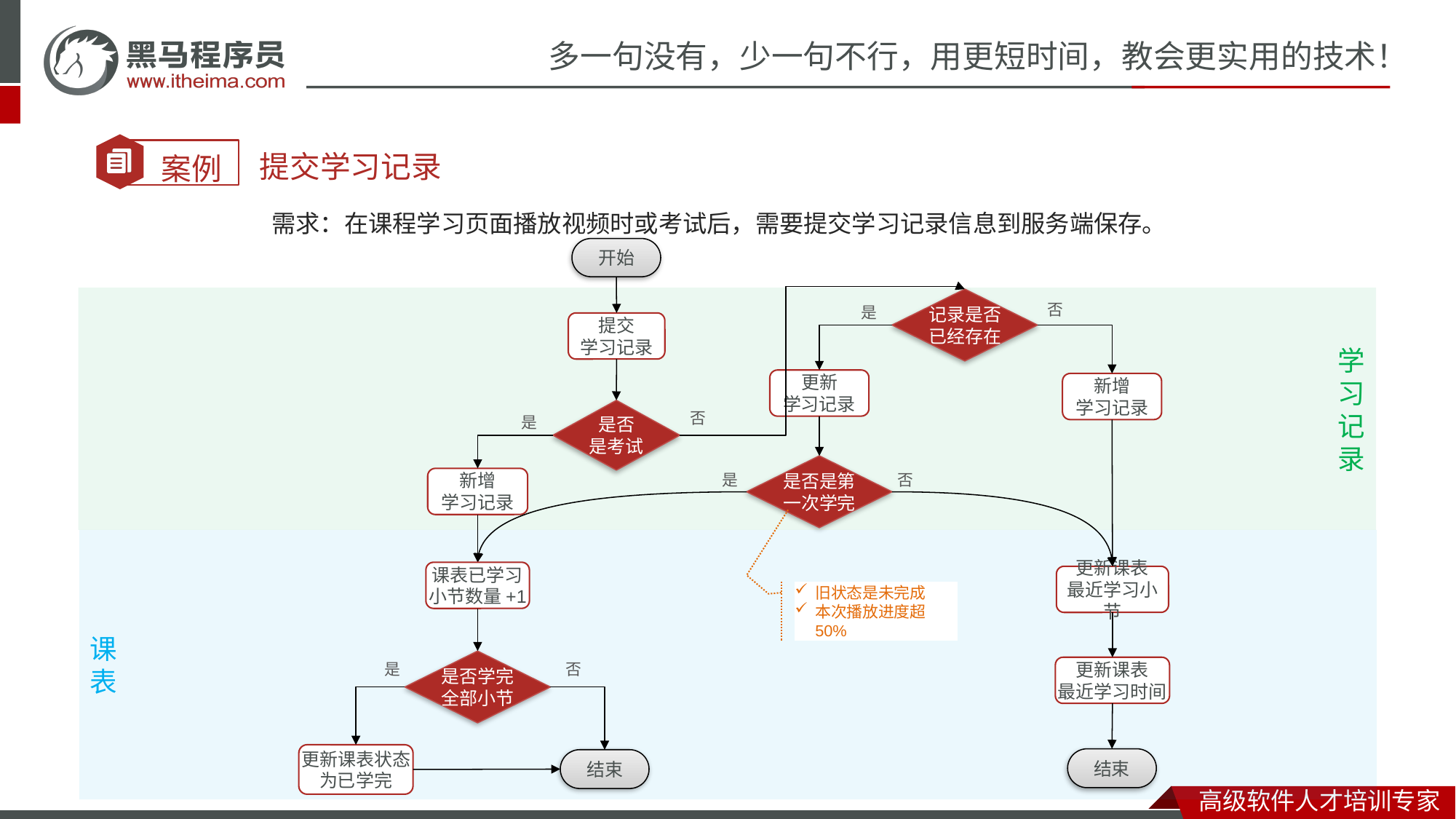

提交学习记录
需求：在课程学习页面播放视频时或考试后，需要提交学习记录信息到服务端保存。
开始
学
习
记
录
记录是否已经存在
否
| 参数名 | 类型 | 说明 |
| --- | --- | --- |
| lessonId | Long | 课表id |
| sectionId | Long | 小节id |
| sectionType | int | 小节类型 |
| commitTime | LocalDateTime | 提交时间 |
| duration | int | 视频时长，单位秒 |
| moment | int | 视频播放进度，单位秒 |
是
| 参数 | 说明 |
| --- | --- |
| 请求方式 | POST |
| 请求路径 | /learning-records |
| 请求参数 |  |
| 返回值 | -- |
| 接口描述 |  |
提交
学习记录
更新
学习记录
学习记录：
视频定期提交播放进度，需要记录下来，方便下次续播
视频进度超过50%，或者是提交考试记录，则标记当前小节为已完成，用于统计已学习小节数量
课表：
 学习视频需要更新最近学习的小节id和最近学习时间
 完成小节后要更新课表中的已学习小节数，如果数量等于课程总小节数量，则标记课程为已学完
新增
学习记录
是否
是考试
否
是
是否是第一次学完
否
是
新增
学习记录
课
表
课表已学习
小节数量+1
更新课表
最近学习小节
旧状态是未完成
本次播放进度超50%
是否学完全部小节
否
是
更新课表
最近学习时间
更新课表状态为已学完
结束
结束